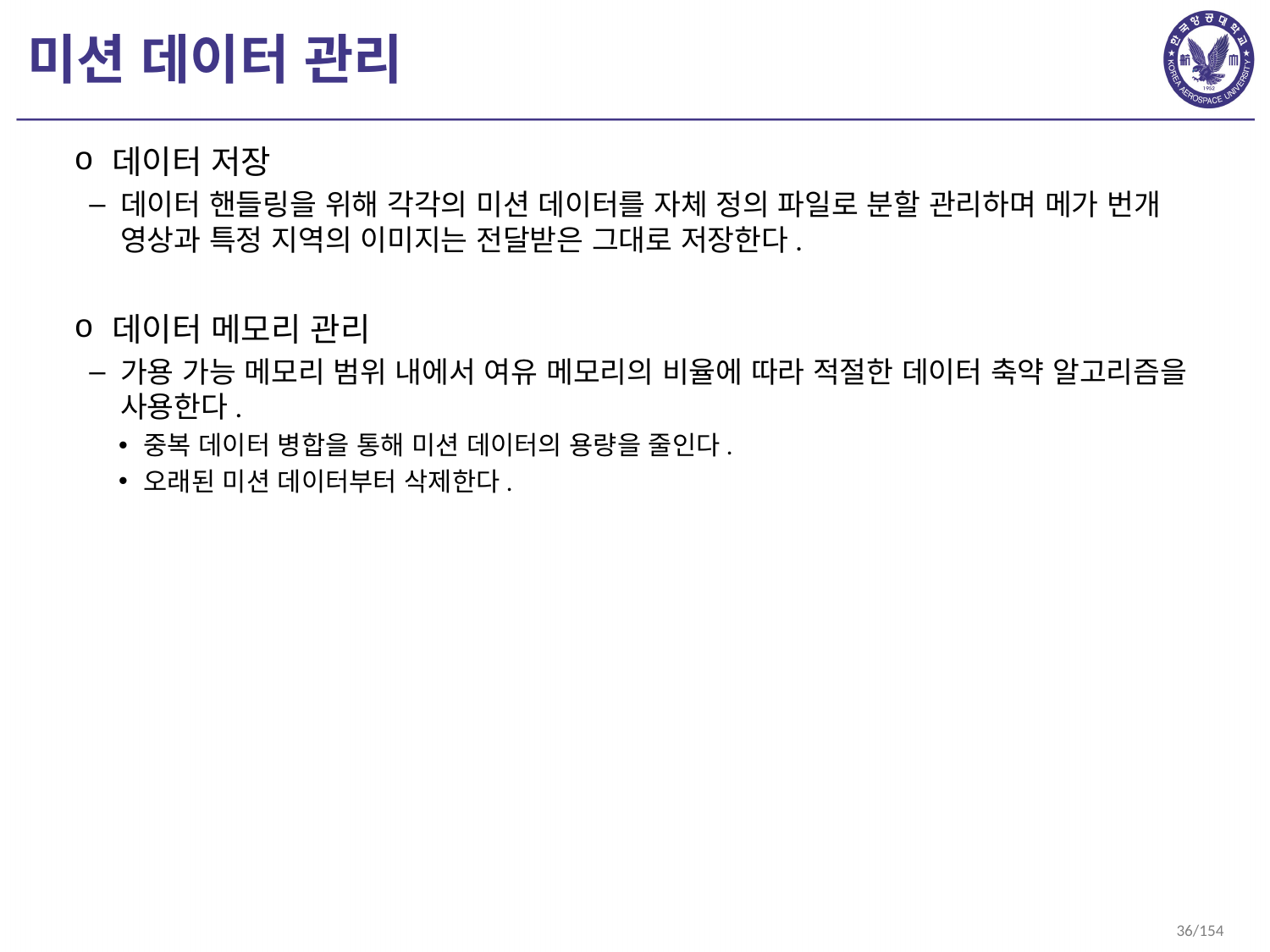

# 미션 데이터 관리
데이터 저장
데이터 핸들링을 위해 각각의 미션 데이터를 자체 정의 파일로 분할 관리하며 메가 번개 영상과 특정 지역의 이미지는 전달받은 그대로 저장한다.

데이터 메모리 관리
가용 가능 메모리 범위 내에서 여유 메모리의 비율에 따라 적절한 데이터 축약 알고리즘을 사용한다.
중복 데이터 병합을 통해 미션 데이터의 용량을 줄인다.
오래된 미션 데이터부터 삭제한다.